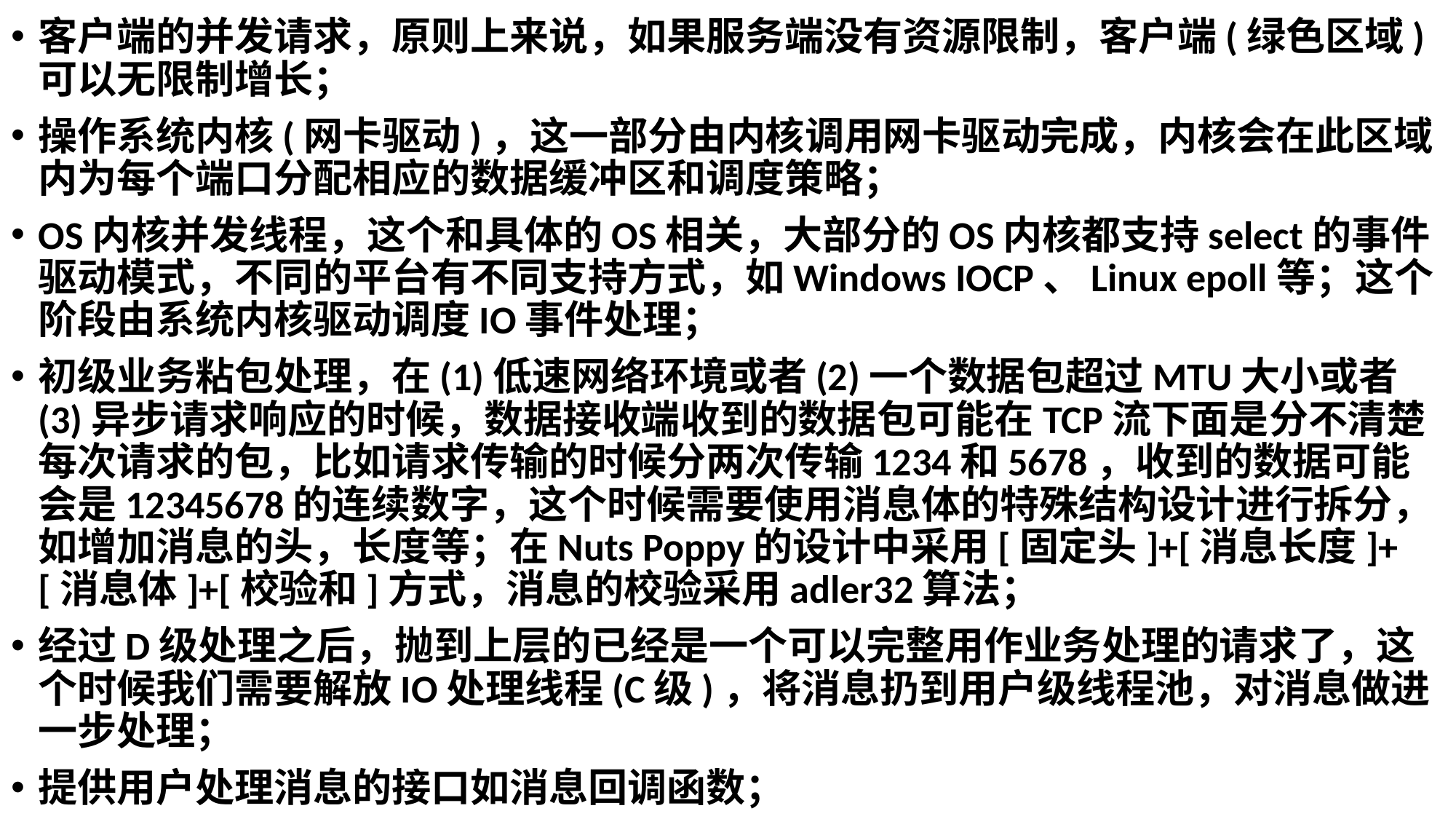

客户端的并发请求，原则上来说，如果服务端没有资源限制，客户端(绿色区域)可以无限制增长；
操作系统内核(网卡驱动)，这一部分由内核调用网卡驱动完成，内核会在此区域内为每个端口分配相应的数据缓冲区和调度策略；
OS内核并发线程，这个和具体的OS相关，大部分的OS内核都支持select的事件驱动模式，不同的平台有不同支持方式，如Windows IOCP、Linux epoll等；这个阶段由系统内核驱动调度IO事件处理；
初级业务粘包处理，在(1)低速网络环境或者(2)一个数据包超过MTU大小或者(3)异步请求响应的时候，数据接收端收到的数据包可能在TCP流下面是分不清楚每次请求的包，比如请求传输的时候分两次传输1234和5678，收到的数据可能会是12345678的连续数字，这个时候需要使用消息体的特殊结构设计进行拆分，如增加消息的头，长度等；在Nuts Poppy的设计中采用[固定头]+[消息长度]+[消息体]+[校验和]方式，消息的校验采用adler32算法；
经过D级处理之后，抛到上层的已经是一个可以完整用作业务处理的请求了，这个时候我们需要解放IO处理线程(C级)，将消息扔到用户级线程池，对消息做进一步处理；
提供用户处理消息的接口如消息回调函数；